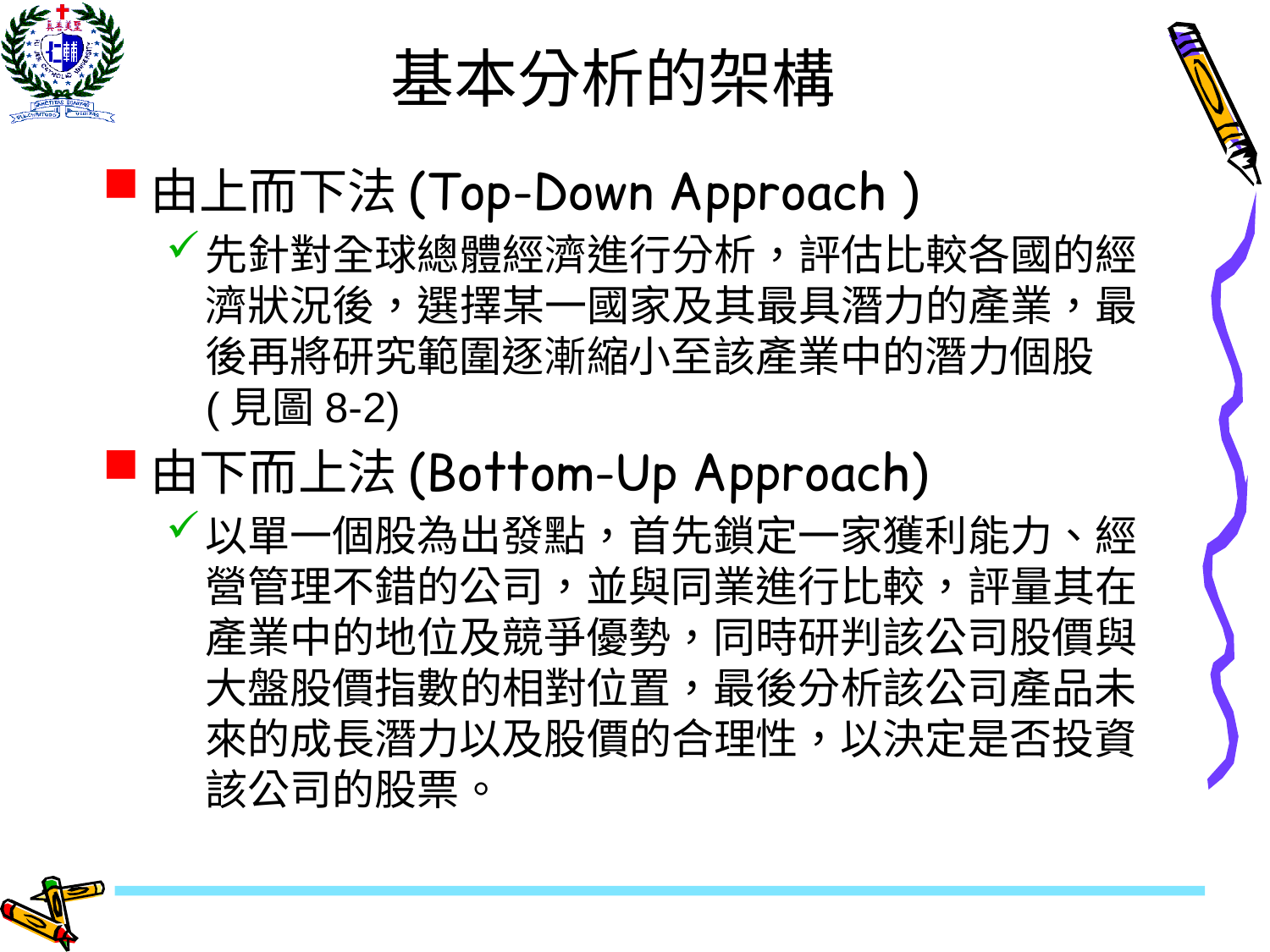

# 基本分析的架構
由上而下法(Top-Down Approach )
先針對全球總體經濟進行分析，評估比較各國的經濟狀況後，選擇某一國家及其最具潛力的產業，最後再將研究範圍逐漸縮小至該產業中的潛力個股(見圖8-2)
由下而上法(Bottom-Up Approach)
以單一個股為出發點，首先鎖定一家獲利能力、經營管理不錯的公司，並與同業進行比較，評量其在產業中的地位及競爭優勢，同時研判該公司股價與大盤股價指數的相對位置，最後分析該公司產品未來的成長潛力以及股價的合理性，以決定是否投資該公司的股票。